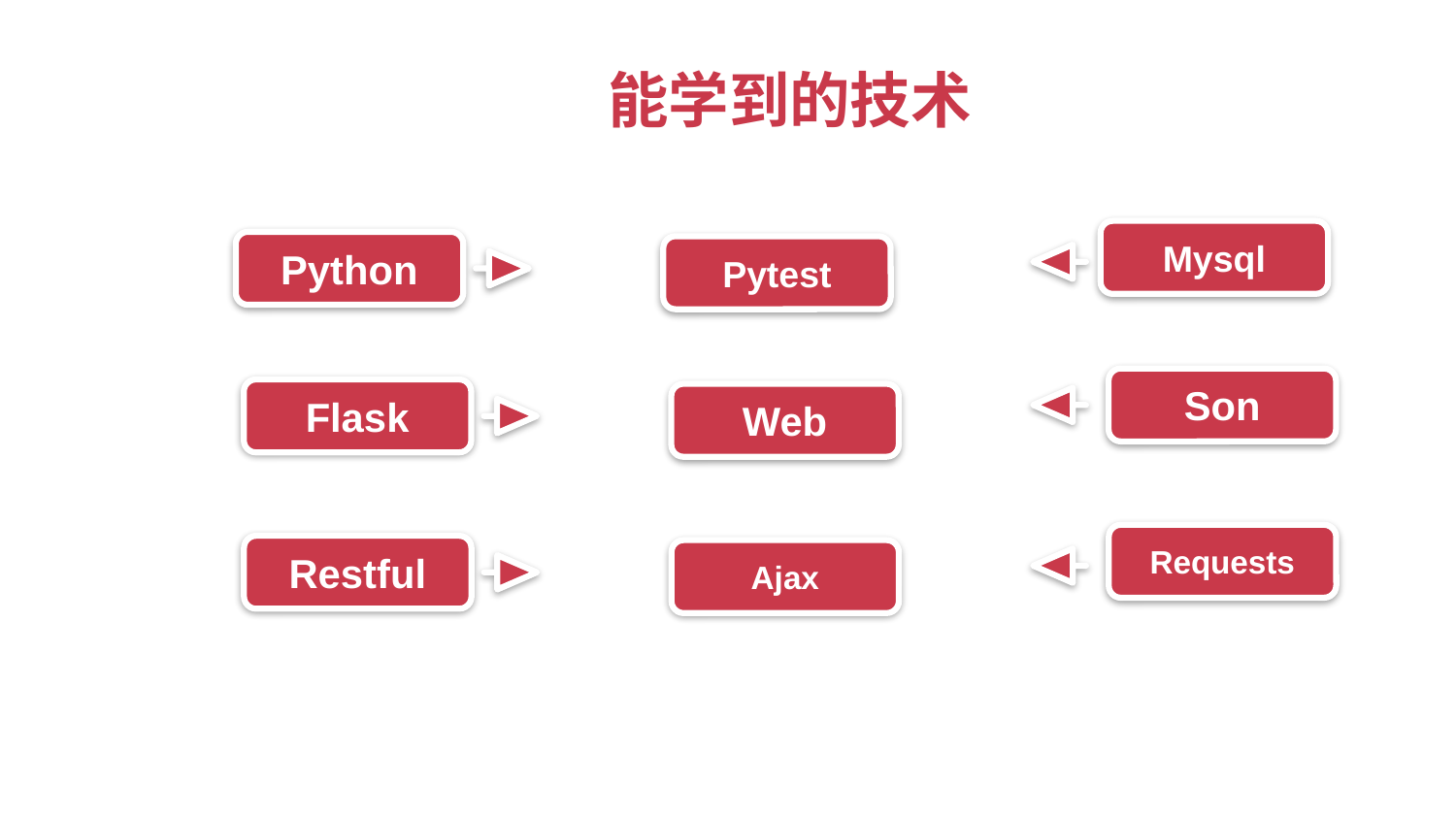

能学到的技术

Mysql

Python

Pytest

Son

Flask

Web

Requests

Restful

Ajax